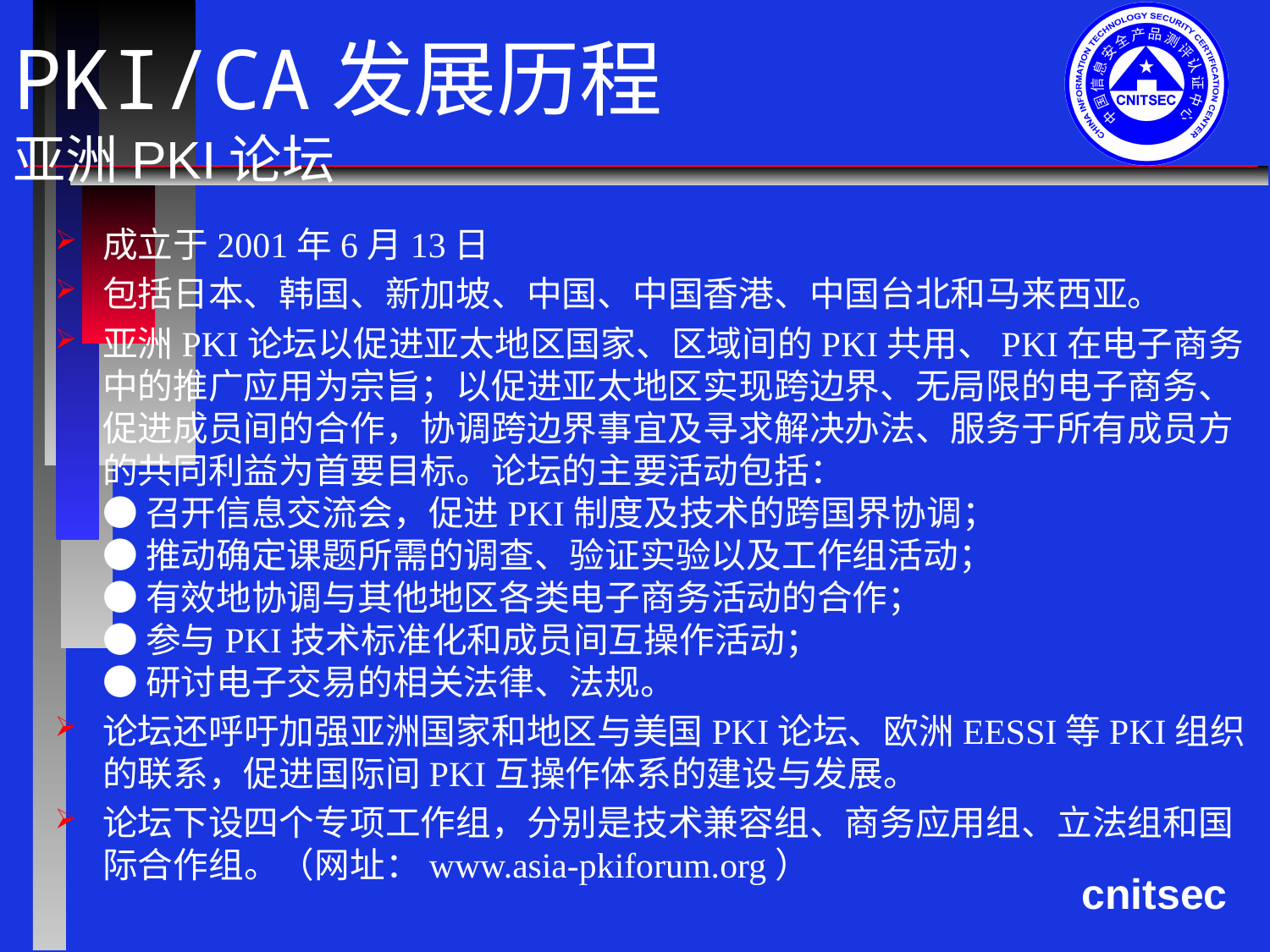

# PKI/CA发展历程 亚洲PKI论坛
成立于2001年6月13日
包括日本、韩国、新加坡、中国、中国香港、中国台北和马来西亚。
亚洲PKI论坛以促进亚太地区国家、区域间的PKI共用、PKI在电子商务中的推广应用为宗旨；以促进亚太地区实现跨边界、无局限的电子商务、促进成员间的合作，协调跨边界事宜及寻求解决办法、服务于所有成员方的共同利益为首要目标。论坛的主要活动包括：
● 召开信息交流会，促进PKI制度及技术的跨国界协调；
● 推动确定课题所需的调查、验证实验以及工作组活动；
● 有效地协调与其他地区各类电子商务活动的合作；
● 参与PKI技术标准化和成员间互操作活动；
● 研讨电子交易的相关法律、法规。
论坛还呼吁加强亚洲国家和地区与美国PKI论坛、欧洲EESSI等PKI组织的联系，促进国际间PKI互操作体系的建设与发展。
论坛下设四个专项工作组，分别是技术兼容组、商务应用组、立法组和国际合作组。（网址：www.asia-pkiforum.org）